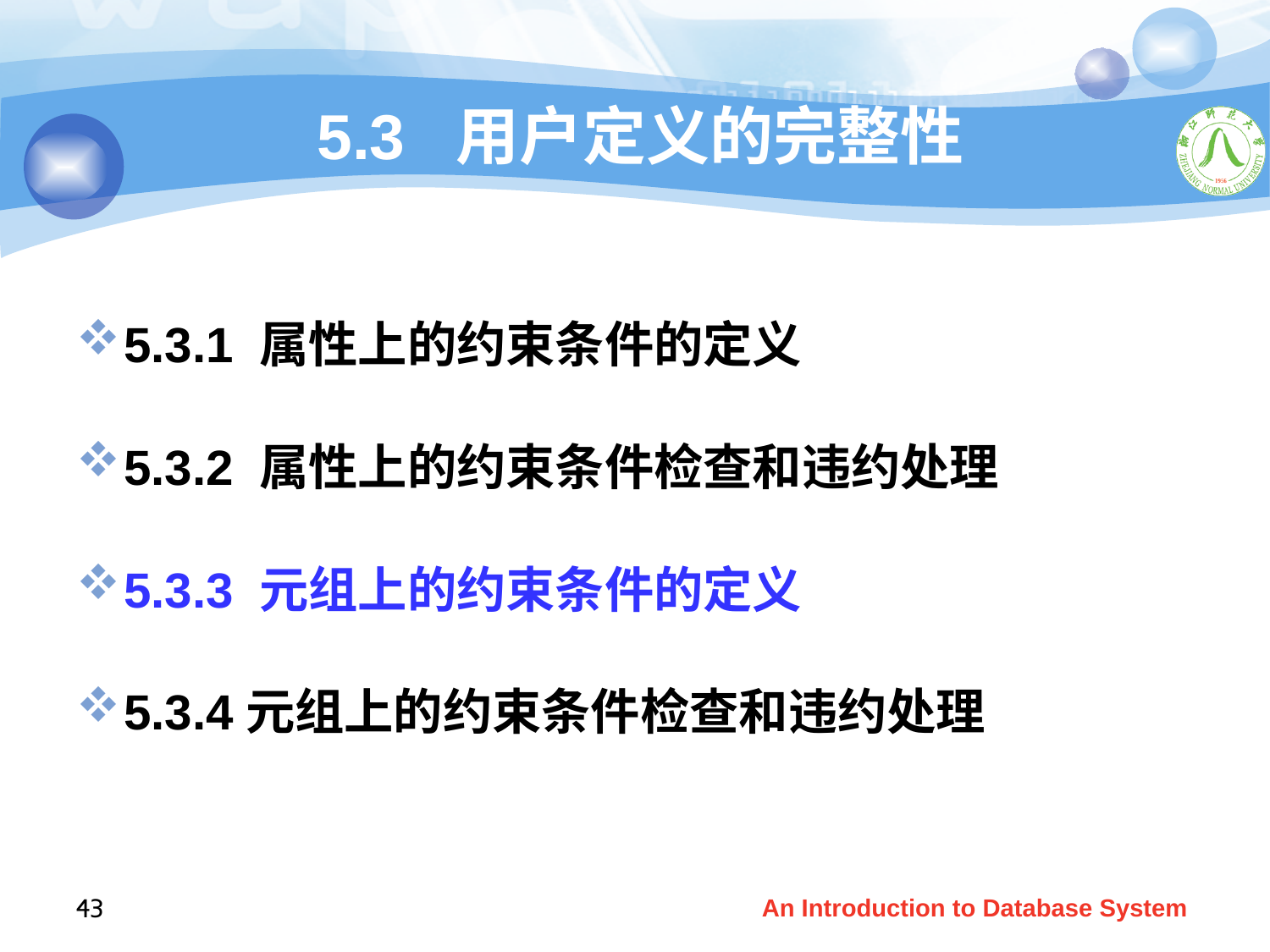

# 5.3  用户定义的完整性
5.3.1 属性上的约束条件的定义
5.3.2 属性上的约束条件检查和违约处理
5.3.3 元组上的约束条件的定义
5.3.4元组上的约束条件检查和违约处理

43
An Introduction to Database System